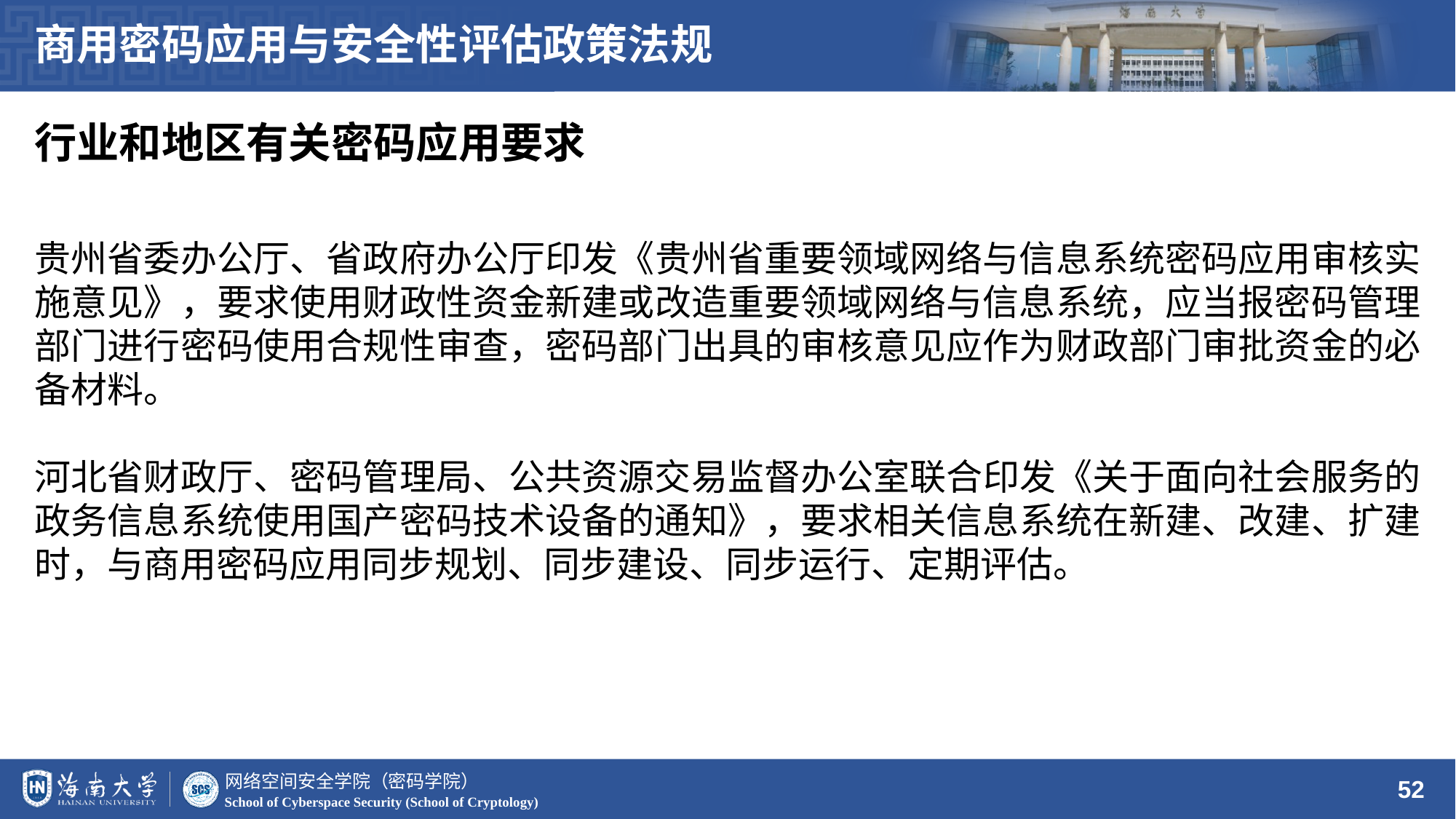

商用密码应用与安全性评估政策法规

行业和地区有关密码应用要求

贵州省委办公厅、省政府办公厅印发《贵州省重要领域网络与信息系统密码应用审核实施意见》，要求使用财政性资金新建或改造重要领域网络与信息系统，应当报密码管理部门进行密码使用合规性审查，密码部门出具的审核意见应作为财政部门审批资金的必备材料。

河北省财政厅、密码管理局、公共资源交易监督办公室联合印发《关于面向社会服务的政务信息系统使用国产密码技术设备的通知》，要求相关信息系统在新建、改建、扩建时，与商用密码应用同步规划、同步建设、同步运行、定期评估。
52